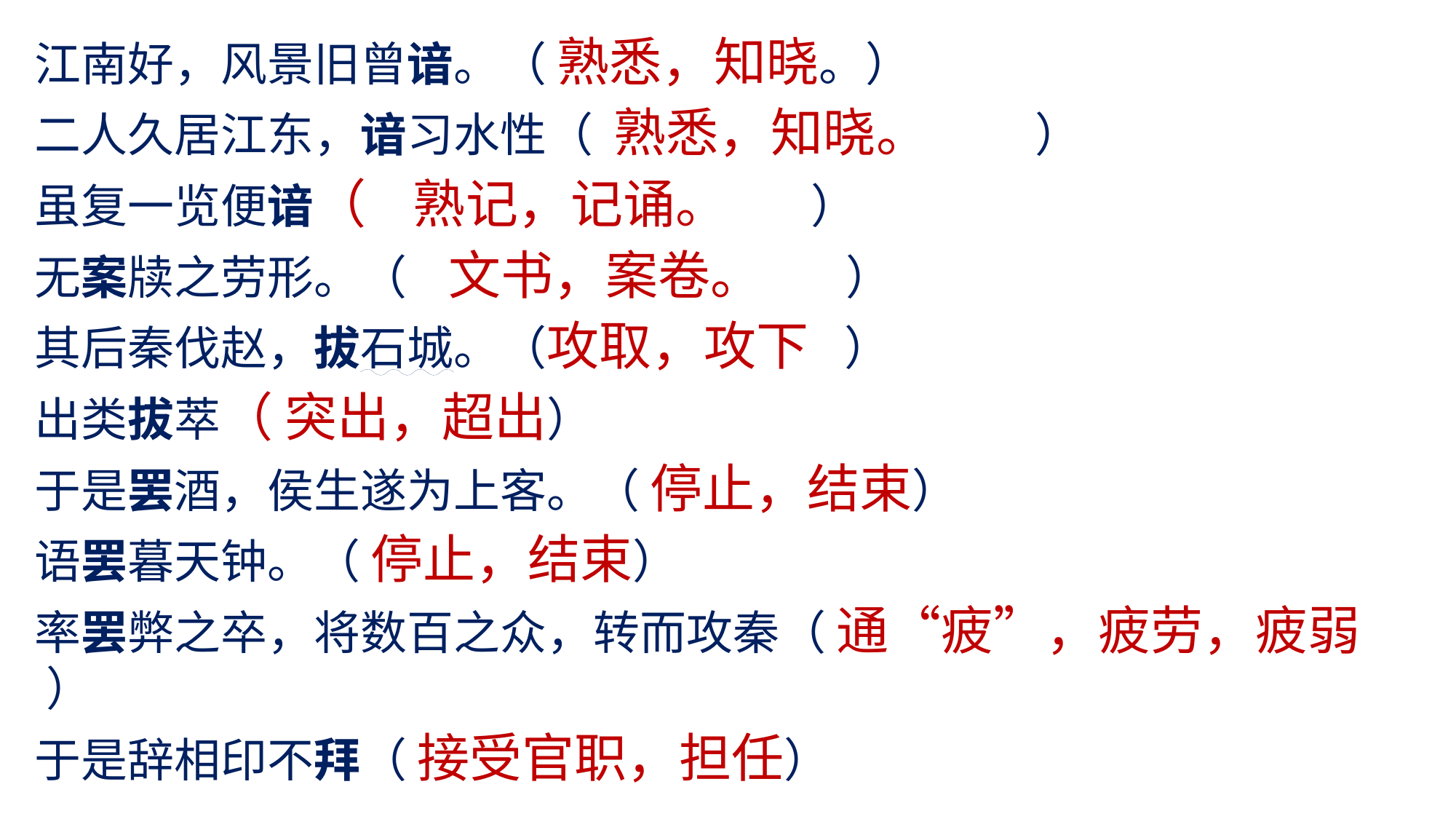

江南好，风景旧曾谙。（ 熟悉，知晓。）
二人久居江东，谙习水性（  熟悉，知晓。         ）
虽复一览便谙（    熟记，记诵。       ）
无案牍之劳形。（    文书，案卷。       ）
其后秦伐赵，拔石城。（攻取，攻下   ）
出类拔萃（ 突出，超出）
于是罢酒，侯生遂为上客。（ 停止，结束）
语罢暮天钟。（ 停止，结束）
率罢弊之卒，将数百之众，转而攻秦（ 通“疲”，疲劳，疲弱 ）
于是辞相印不拜（ 接受官职，担任）